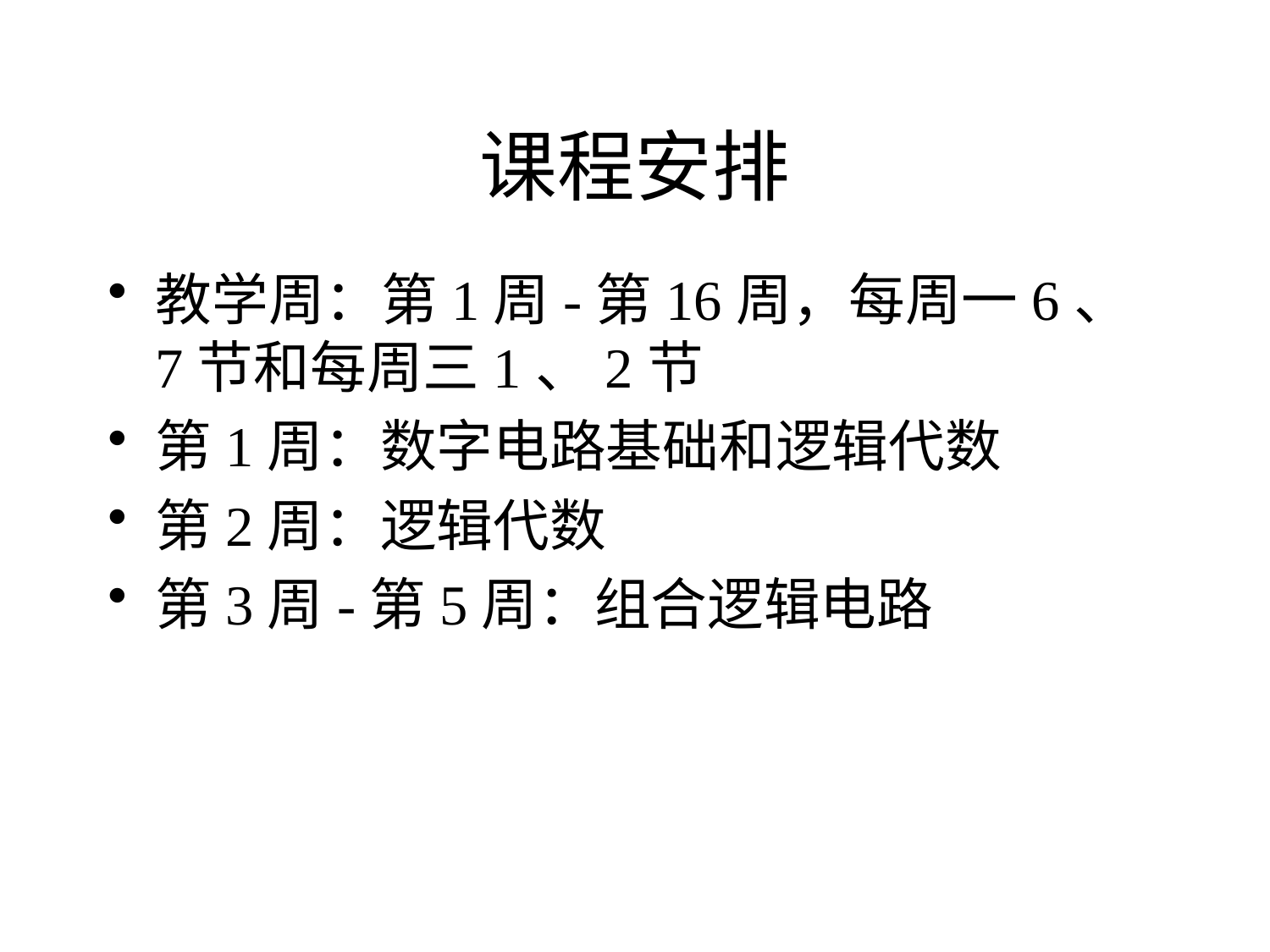

# 课程安排
教学周：第1周-第16周，每周一6、7节和每周三1、2节
第1周：数字电路基础和逻辑代数
第2周：逻辑代数
第3周-第5周：组合逻辑电路